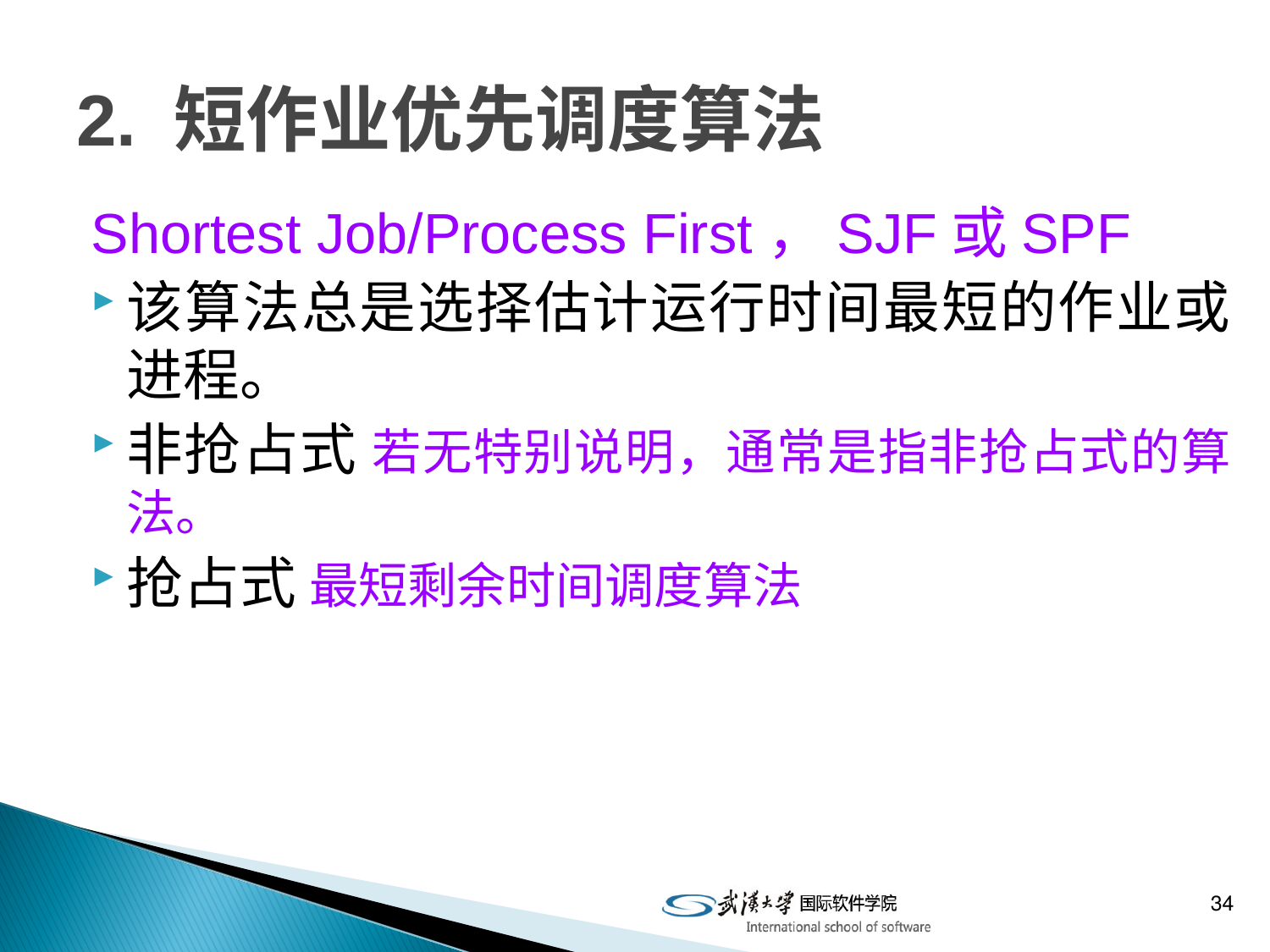

# 2. 短作业优先调度算法
Shortest Job/Process First，SJF或SPF
该算法总是选择估计运行时间最短的作业或进程。
非抢占式 若无特别说明，通常是指非抢占式的算法。
抢占式 最短剩余时间调度算法